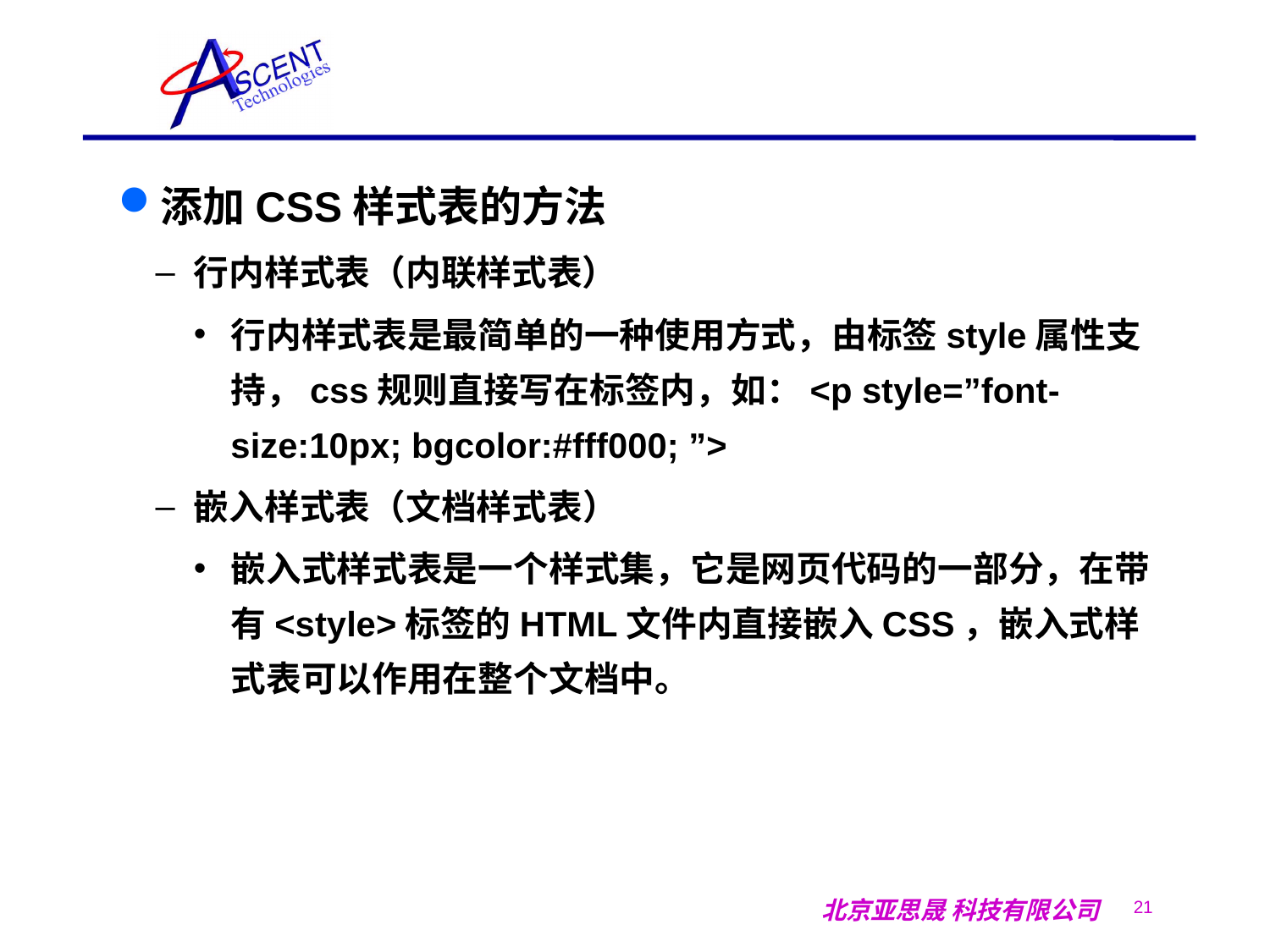

添加CSS样式表的方法
行内样式表（内联样式表）
行内样式表是最简单的一种使用方式，由标签style属性支持，css规则直接写在标签内，如：<p style=”font-size:10px; bgcolor:#fff000; ”>
嵌入样式表（文档样式表）
嵌入式样式表是一个样式集，它是网页代码的一部分，在带有<style>标签的HTML文件内直接嵌入CSS，嵌入式样式表可以作用在整个文档中。